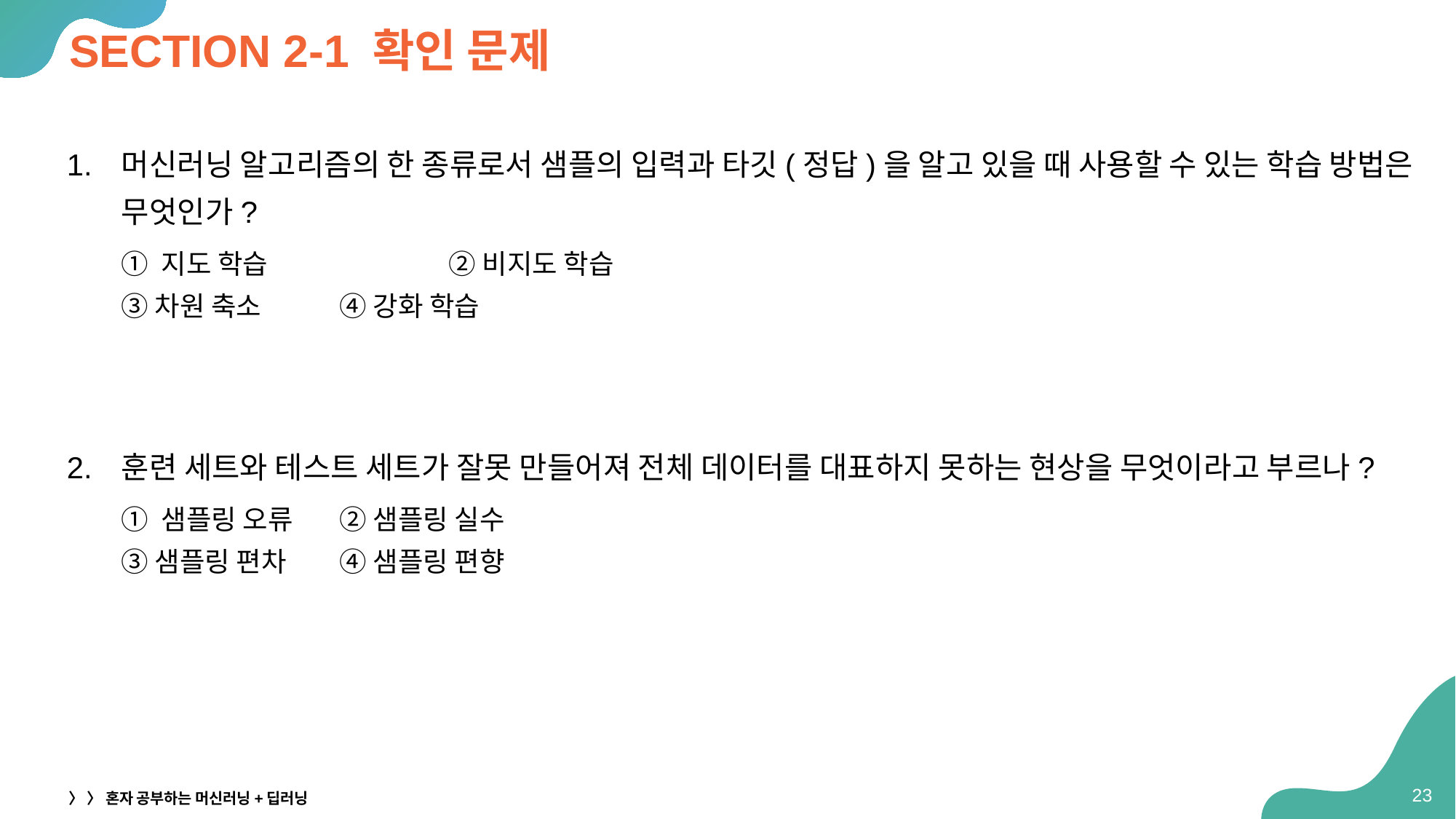

# SECTION 2-1 확인 문제
머신러닝 알고리즘의 한 종류로서 샘플의 입력과 타깃(정답)을 알고 있을 때 사용할 수 있는 학습 방법은 무엇인가?
① 지도 학습		② 비지도 학습
③ 차원 축소 	④ 강화 학습

훈련 세트와 테스트 세트가 잘못 만들어져 전체 데이터를 대표하지 못하는 현상을 무엇이라고 부르나?
① 샘플링 오류	② 샘플링 실수
③ 샘플링 편차 	④ 샘플링 편향
23
〉 〉 혼자 공부하는 머신러닝+딥러닝